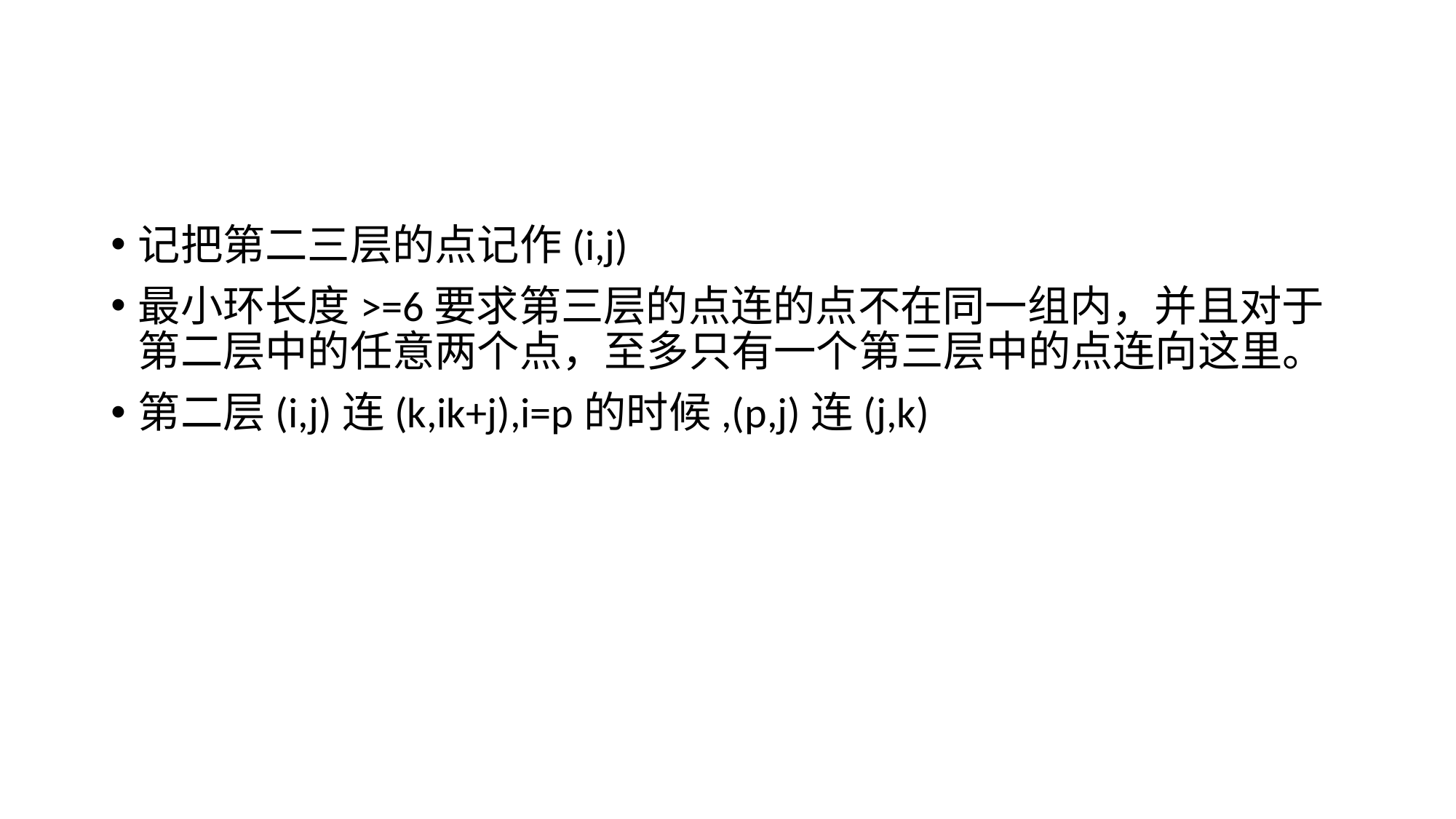

#
记把第二三层的点记作(i,j)
最小环长度>=6要求第三层的点连的点不在同一组内，并且对于第二层中的任意两个点，至多只有一个第三层中的点连向这里。
第二层(i,j)连(k,ik+j),i=p的时候,(p,j)连(j,k)